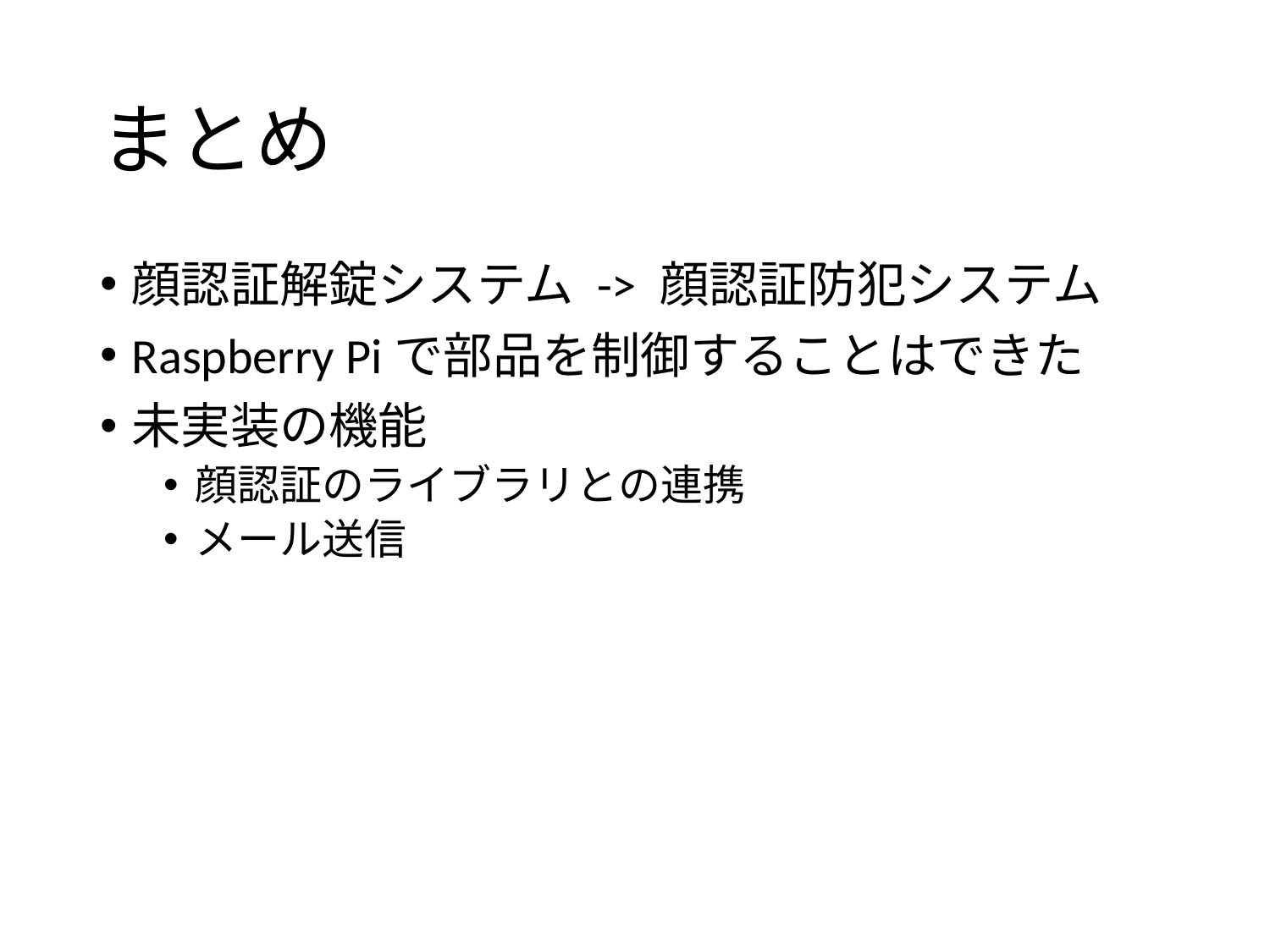

# まとめ
顔認証解錠システム -> 顔認証防犯システム
Raspberry Piで部品を制御することはできた
未実装の機能
顔認証のライブラリとの連携
メール送信